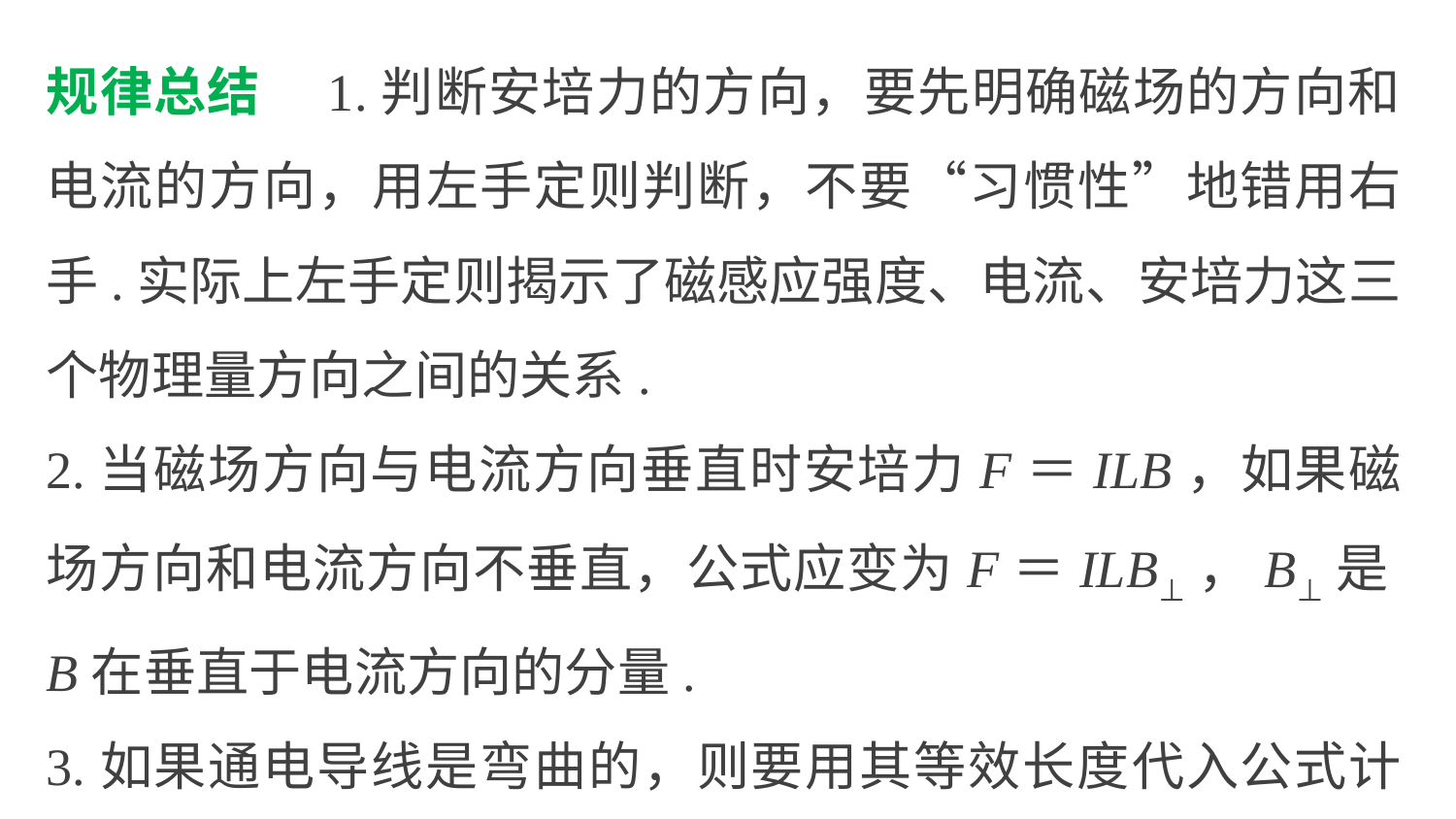

规律总结　1.判断安培力的方向，要先明确磁场的方向和电流的方向，用左手定则判断，不要“习惯性”地错用右手.实际上左手定则揭示了磁感应强度、电流、安培力这三个物理量方向之间的关系.
2.当磁场方向与电流方向垂直时安培力F＝ILB，如果磁场方向和电流方向不垂直，公式应变为F＝ILB⊥，B⊥是B在垂直于电流方向的分量.
3.如果通电导线是弯曲的，则要用其等效长度代入公式计算.